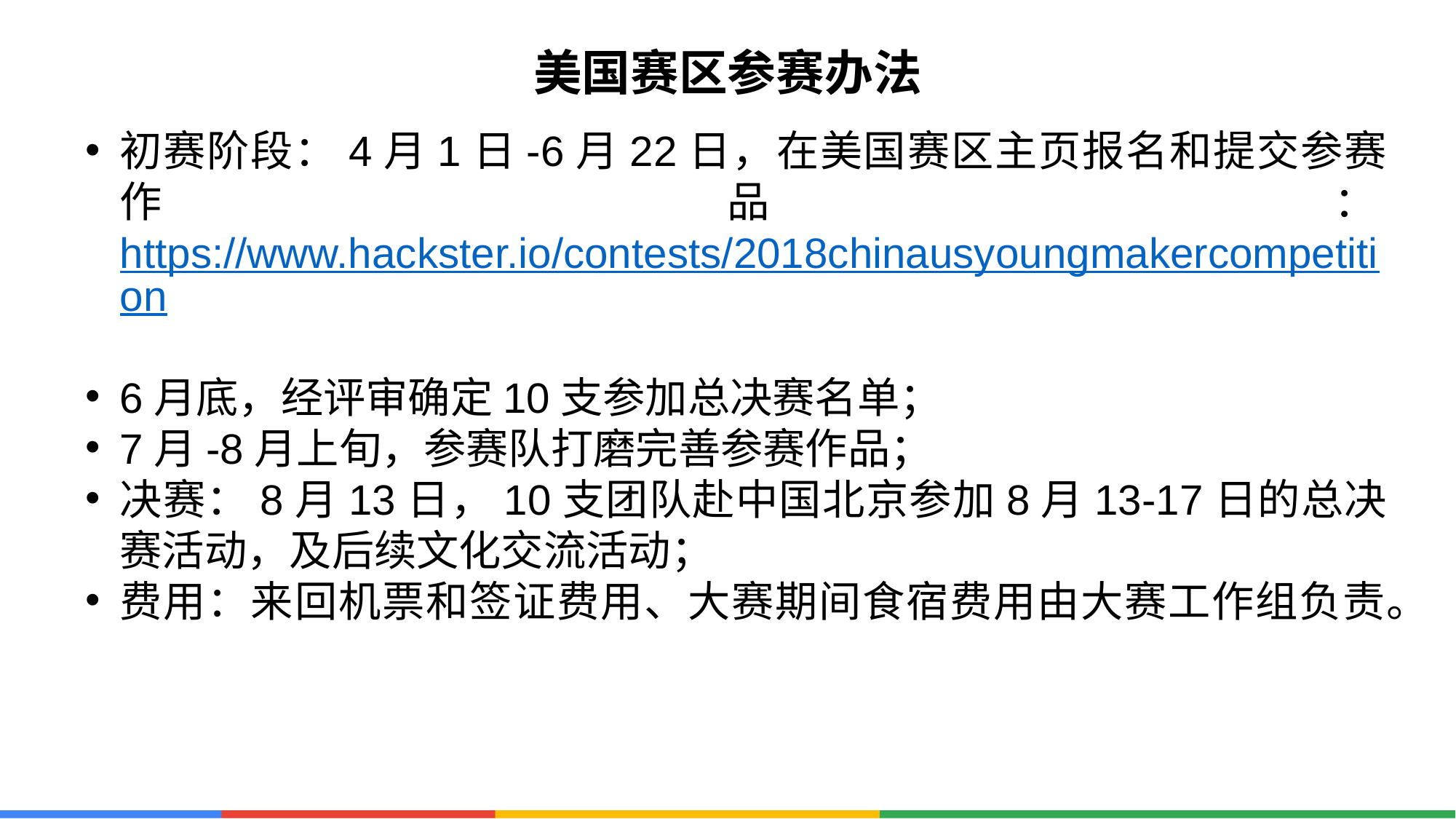

美国赛区参赛办法
初赛阶段：4月1日-6月22日，在美国赛区主页报名和提交参赛作品：https://www.hackster.io/contests/2018chinausyoungmakercompetition
6月底，经评审确定10支参加总决赛名单；
7月-8月上旬，参赛队打磨完善参赛作品；
决赛：8月13日，10支团队赴中国北京参加8月13-17日的总决赛活动，及后续文化交流活动；
费用：来回机票和签证费用、大赛期间食宿费用由大赛工作组负责。